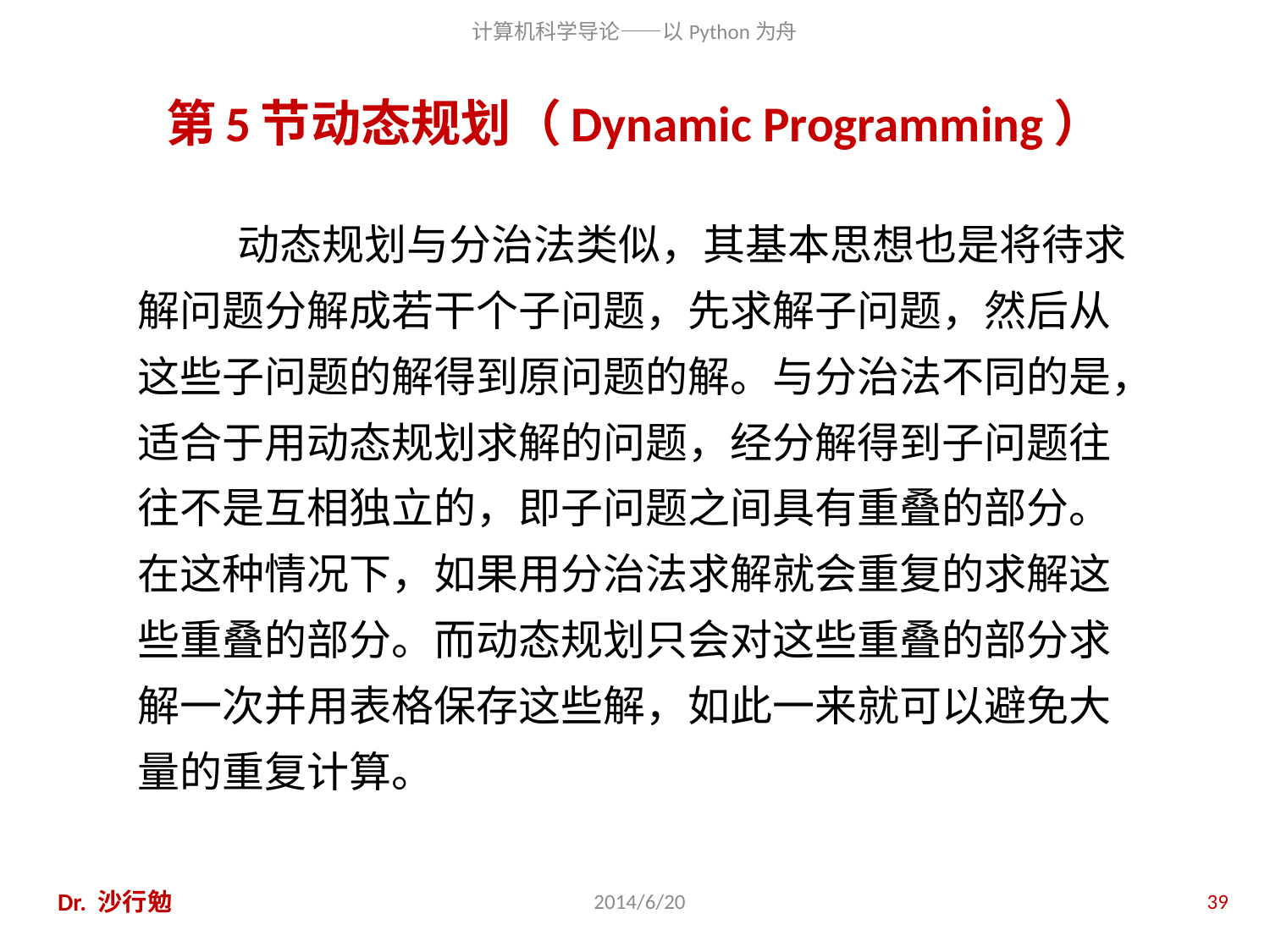

# 第5节动态规划（Dynamic Programming）
动态规划与分治法类似，其基本思想也是将待求解问题分解成若干个子问题，先求解子问题，然后从这些子问题的解得到原问题的解。与分治法不同的是，适合于用动态规划求解的问题，经分解得到子问题往往不是互相独立的，即子问题之间具有重叠的部分。在这种情况下，如果用分治法求解就会重复的求解这些重叠的部分。而动态规划只会对这些重叠的部分求解一次并用表格保存这些解，如此一来就可以避免大量的重复计算。
Dr. 沙行勉
2014/6/20
39